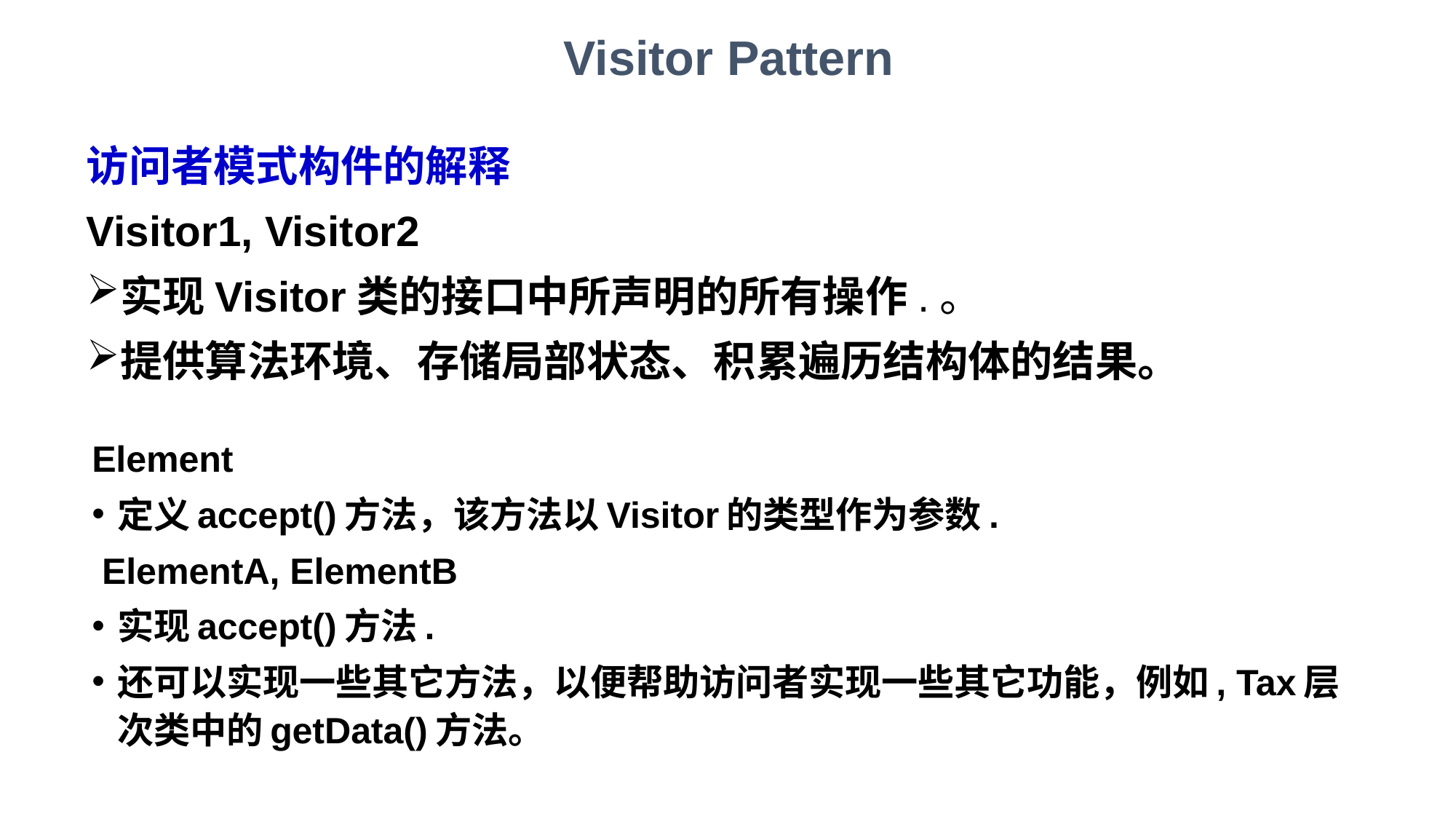

Visitor Pattern
访问者模式构件的解释
Visitor1, Visitor2
实现Visitor类的接口中所声明的所有操作.。
提供算法环境、存储局部状态、积累遍历结构体的结果。
Element
定义accept()方法，该方法以Visitor的类型作为参数.
 ElementA, ElementB
实现accept()方法.
还可以实现一些其它方法，以便帮助访问者实现一些其它功能，例如, Tax层次类中的getData()方法。
20